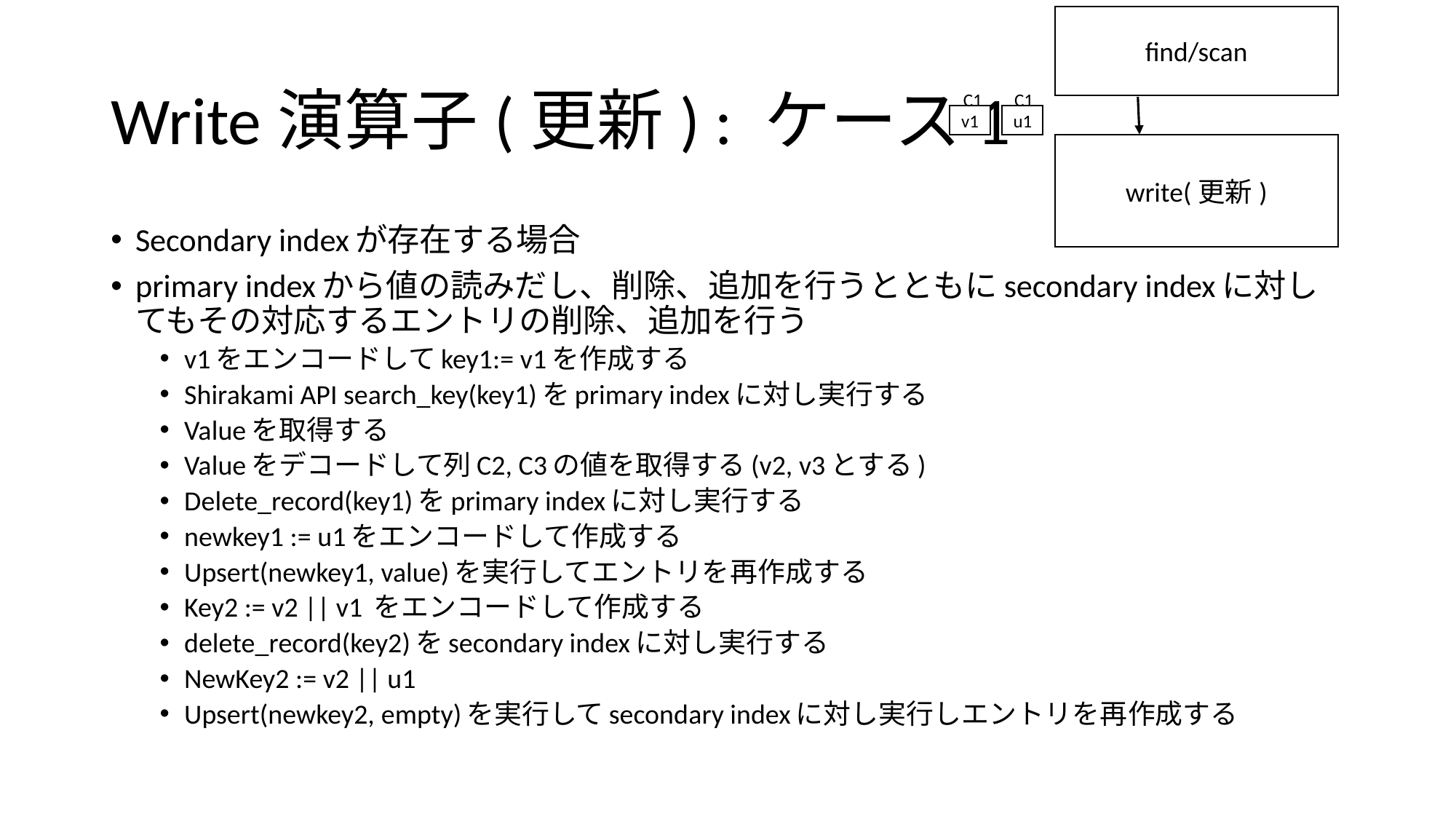

find/scan
# Write演算子(更新) : ケース1
C1
C1
v1
u1
write(更新)
Secondary indexが存在する場合
primary indexから値の読みだし、削除、追加を行うとともにsecondary indexに対してもその対応するエントリの削除、追加を行う
v1をエンコードしてkey1:= v1を作成する
Shirakami API search_key(key1)をprimary indexに対し実行する
Valueを取得する
Valueをデコードして列C2, C3の値を取得する(v2, v3とする)
Delete_record(key1)をprimary indexに対し実行する
newkey1 := u1をエンコードして作成する
Upsert(newkey1, value)を実行してエントリを再作成する
Key2 := v2 || v1 をエンコードして作成する
delete_record(key2)をsecondary indexに対し実行する
NewKey2 := v2 || u1
Upsert(newkey2, empty)を実行してsecondary indexに対し実行しエントリを再作成する